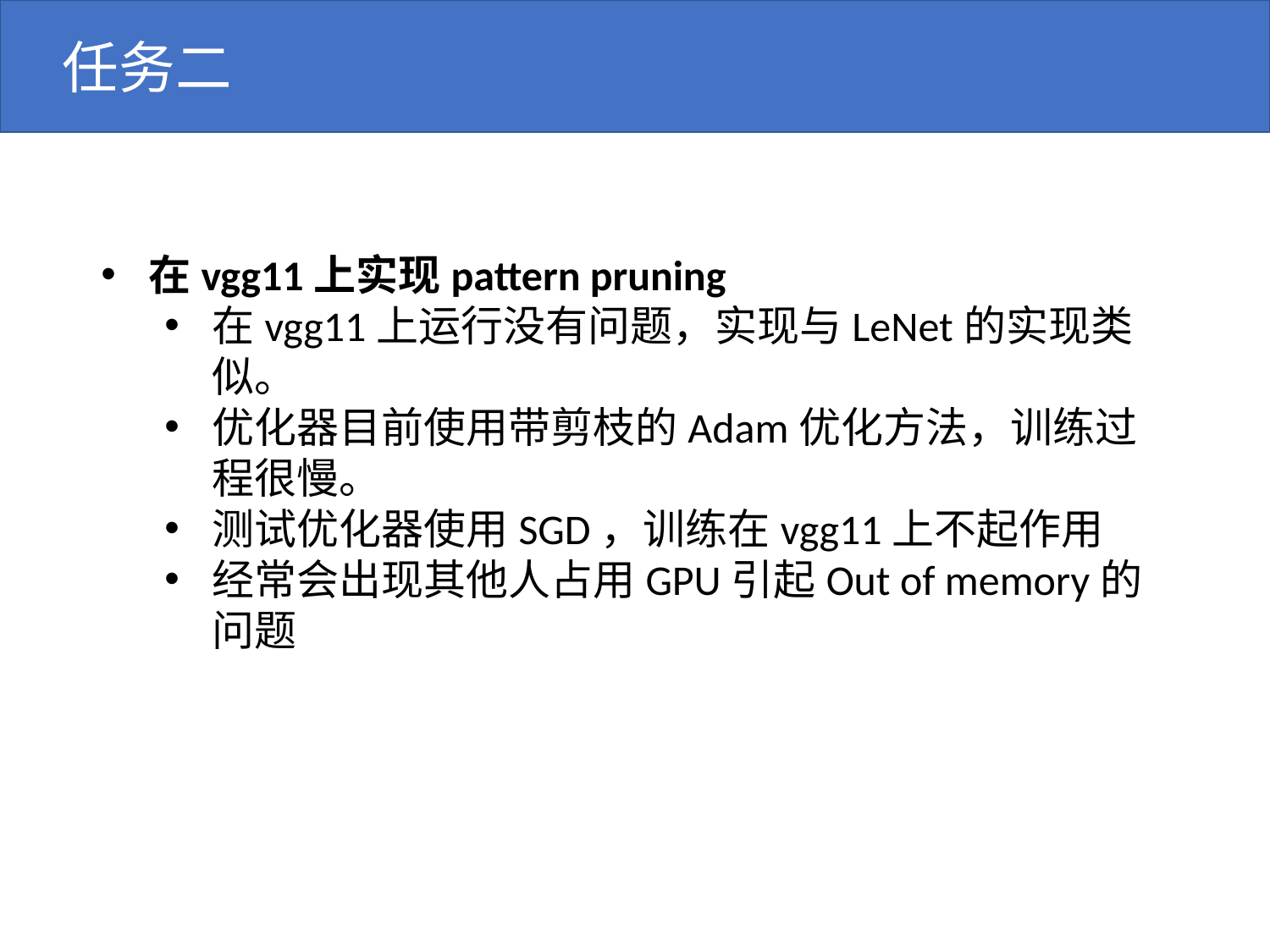

任务二
在vgg11上实现pattern pruning
在vgg11上运行没有问题，实现与LeNet的实现类似。
优化器目前使用带剪枝的Adam优化方法，训练过程很慢。
测试优化器使用SGD，训练在vgg11上不起作用
经常会出现其他人占用GPU引起Out of memory的问题